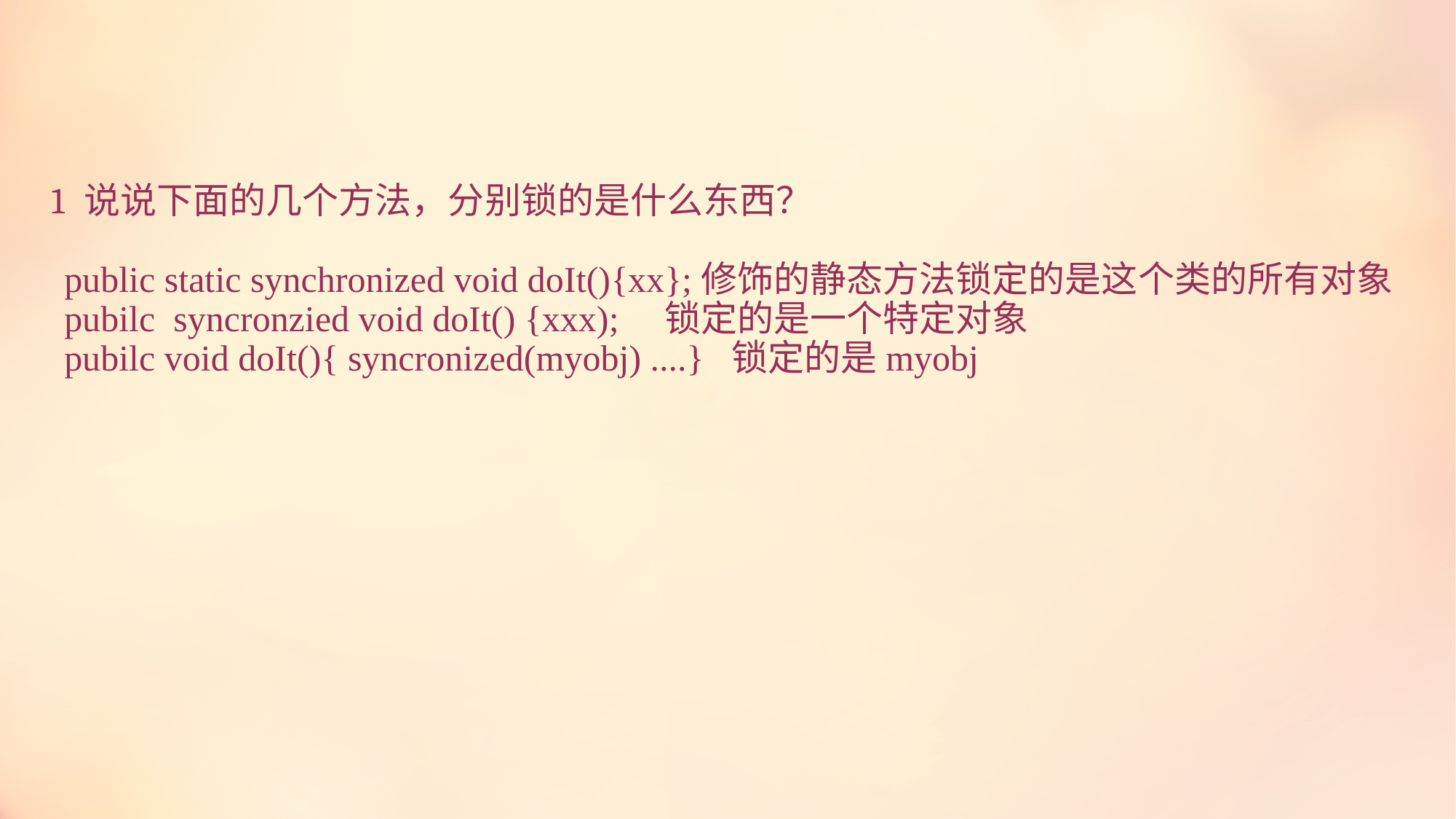

# 1 说说下面的几个方法，分别锁的是什么东西？ public static synchronized void doIt(){xx};修饰的静态方法锁定的是这个类的所有对象 pubilc  syncronzied void doIt() {xxx);    锁定的是一个特定对象 pubilc void doIt(){ syncronized(myobj) ....}  锁定的是myobj